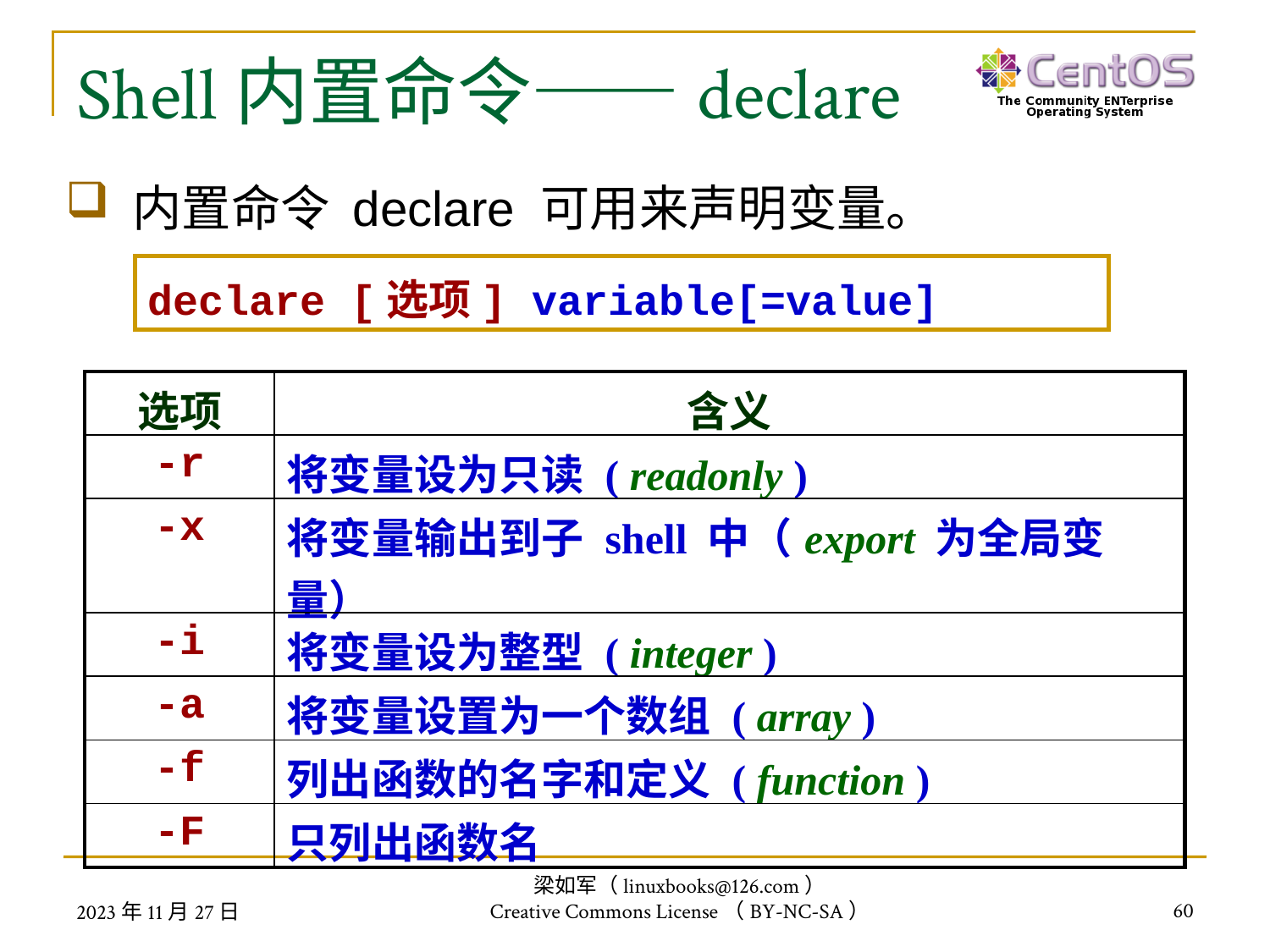

# Shell内置命令——declare
 内置命令 declare 可用来声明变量。
declare [选项] variable[=value]
| 选项 | 含义 |
| --- | --- |
| -r | 将变量设为只读 ( readonly ) |
| -x | 将变量输出到子 shell 中（export 为全局变量） |
| -i | 将变量设为整型 ( integer ) |
| -a | 将变量设置为一个数组 ( array ) |
| -f | 列出函数的名字和定义 ( function ) |
| -F | 只列出函数名 |
梁如军（linuxbooks@126.com）
Creative Commons License（BY-NC-SA）
2023年11月27日
60